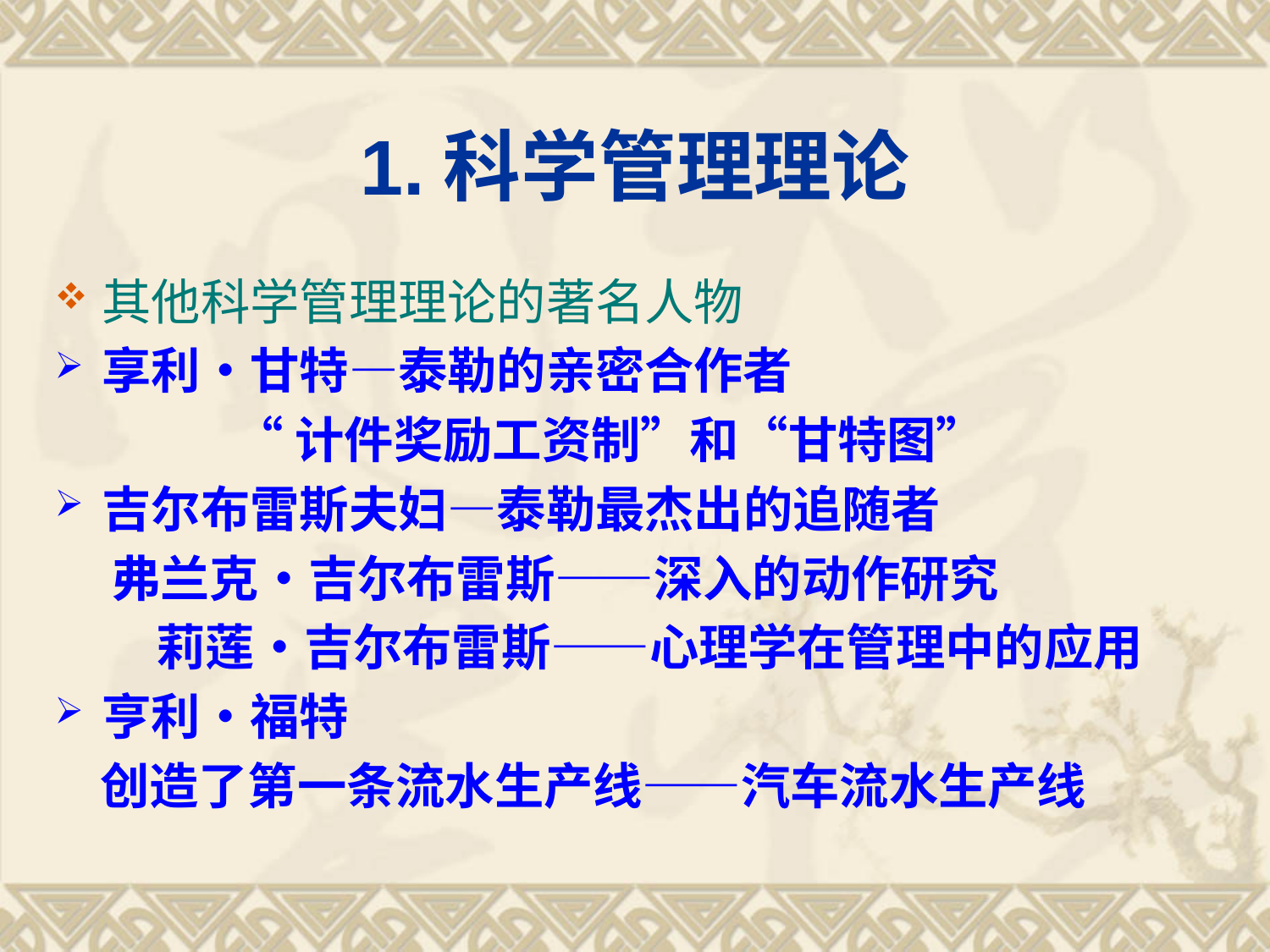

# 1.科学管理理论
其他科学管理理论的著名人物
享利•甘特—泰勒的亲密合作者
                “计件奖励工资制”和“甘特图”
吉尔布雷斯夫妇—泰勒最杰出的追随者
    弗兰克•吉尔布雷斯——深入的动作研究
        莉莲•吉尔布雷斯——心理学在管理中的应用
亨利•福特
   创造了第一条流水生产线——汽车流水生产线